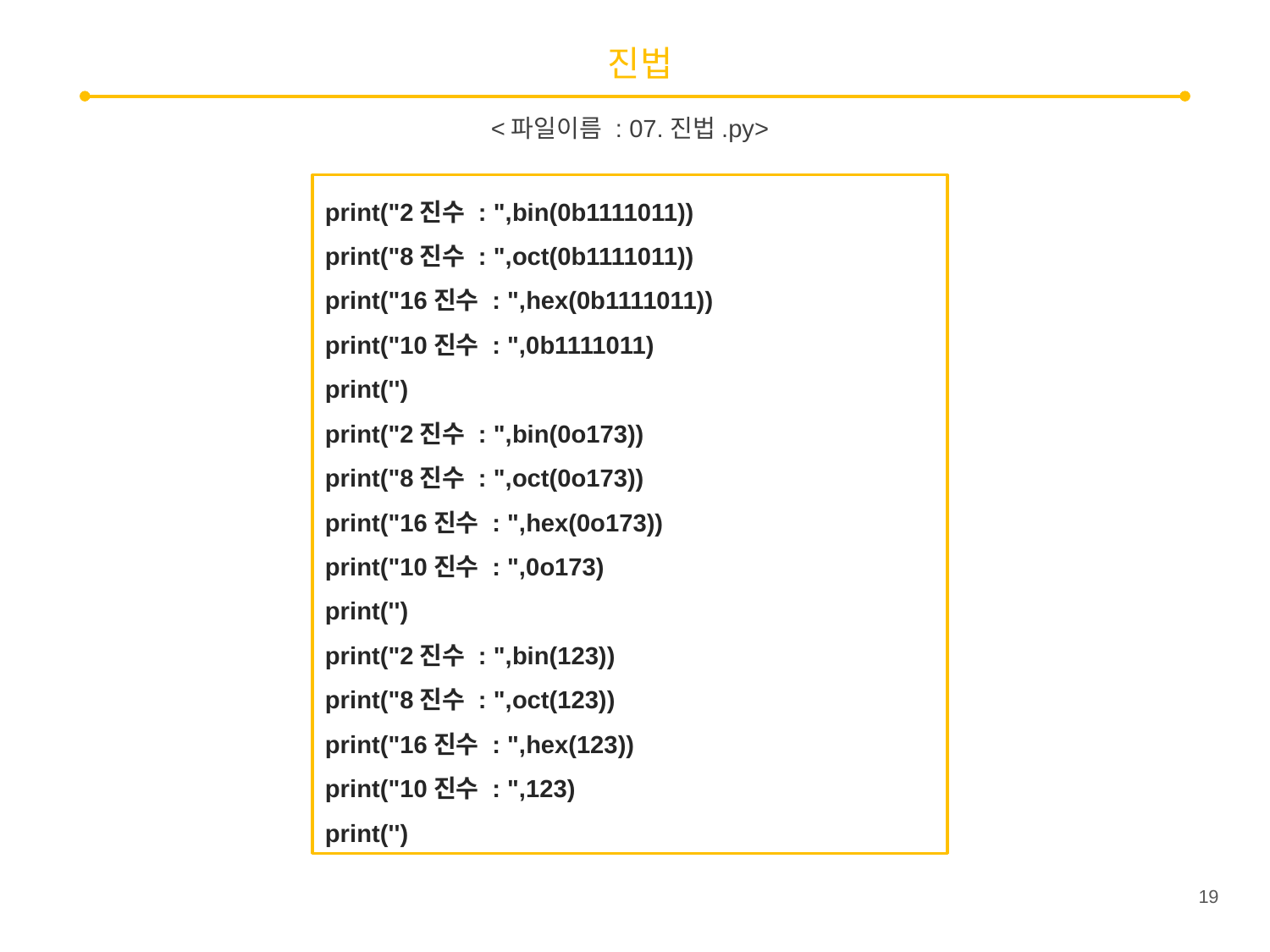

# 진법
<파일이름 : 07.진법.py>
print("2진수 : ",bin(0b1111011))
print("8진수 : ",oct(0b1111011))
print("16진수 : ",hex(0b1111011))
print("10진수 : ",0b1111011)
print('')
print("2진수 : ",bin(0o173))
print("8진수 : ",oct(0o173))
print("16진수 : ",hex(0o173))
print("10진수 : ",0o173)
print('')
print("2진수 : ",bin(123))
print("8진수 : ",oct(123))
print("16진수 : ",hex(123))
print("10진수 : ",123)
print('')